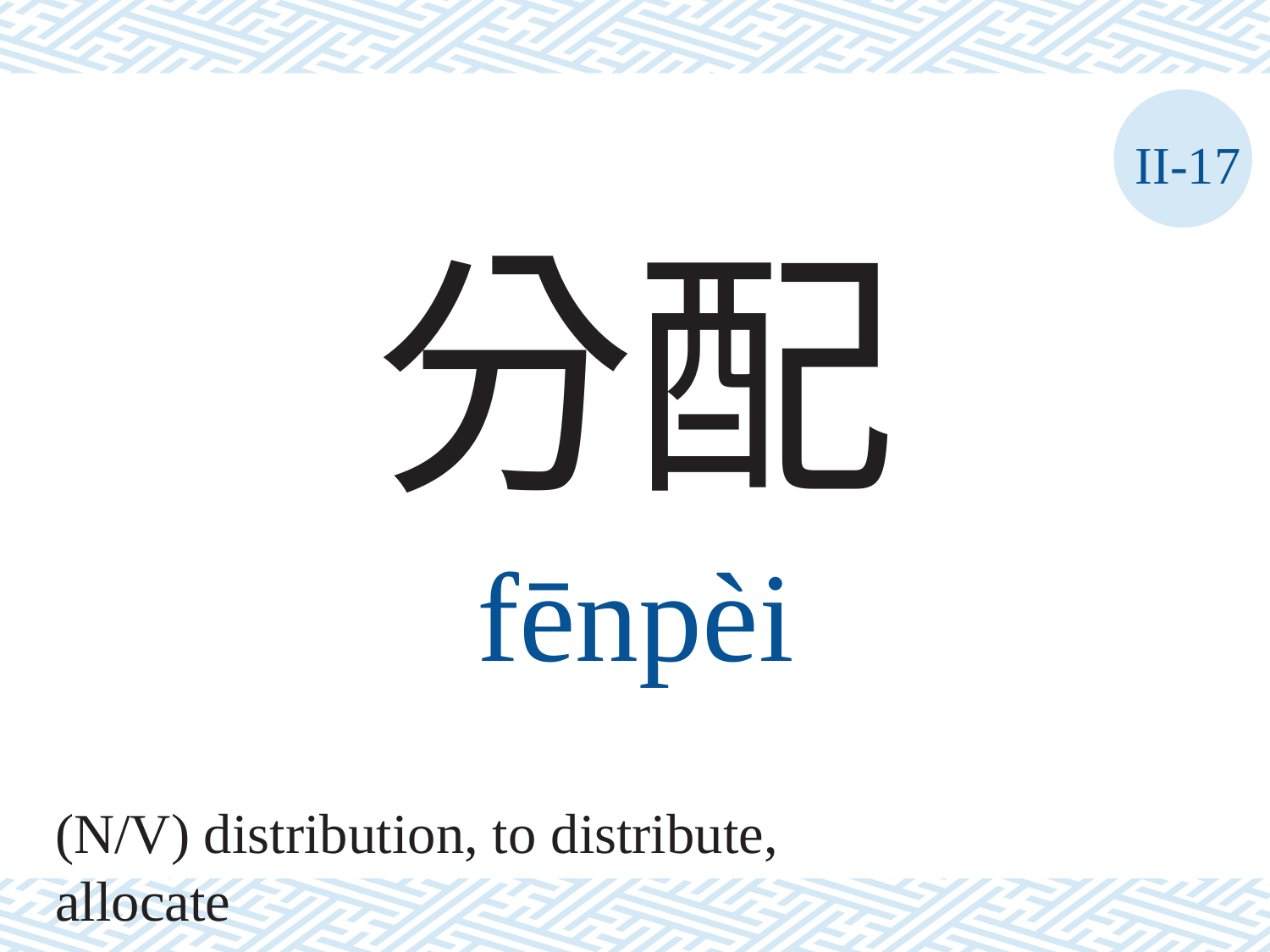

II-17
分配
fēnpèi
(N/V) distribution, to distribute, allocate